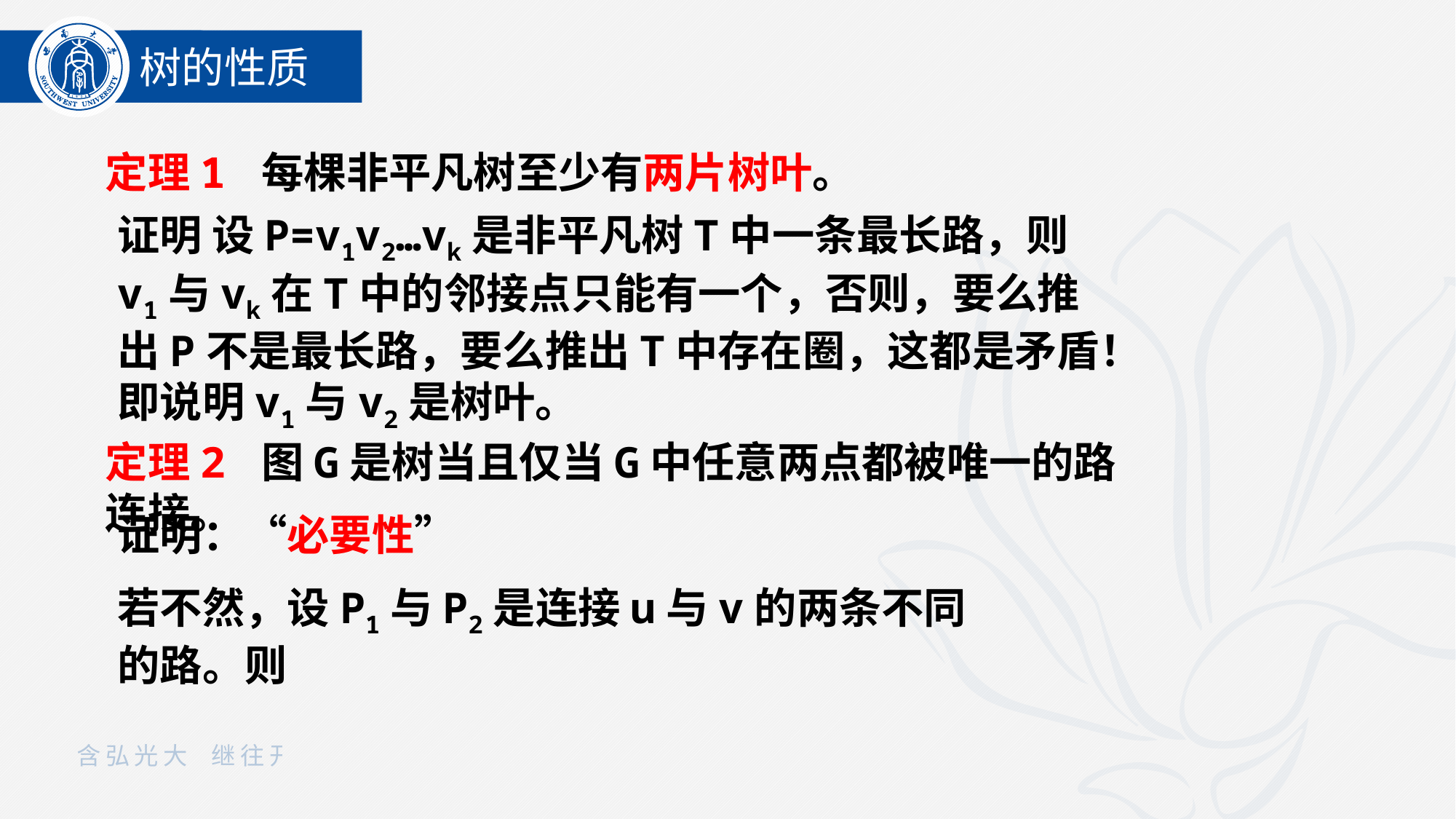

树的性质
定理1 每棵非平凡树至少有两片树叶。
证明 设P=v1v2…vk是非平凡树T中一条最长路，则v1与vk在T中的邻接点只能有一个，否则，要么推出P不是最长路，要么推出T中存在圈，这都是矛盾！即说明v1与v2是树叶。
定理2 图G是树当且仅当G中任意两点都被唯一的路连接。
证明：“必要性”
若不然，设P1与P2是连接u与v的两条不同的路。则